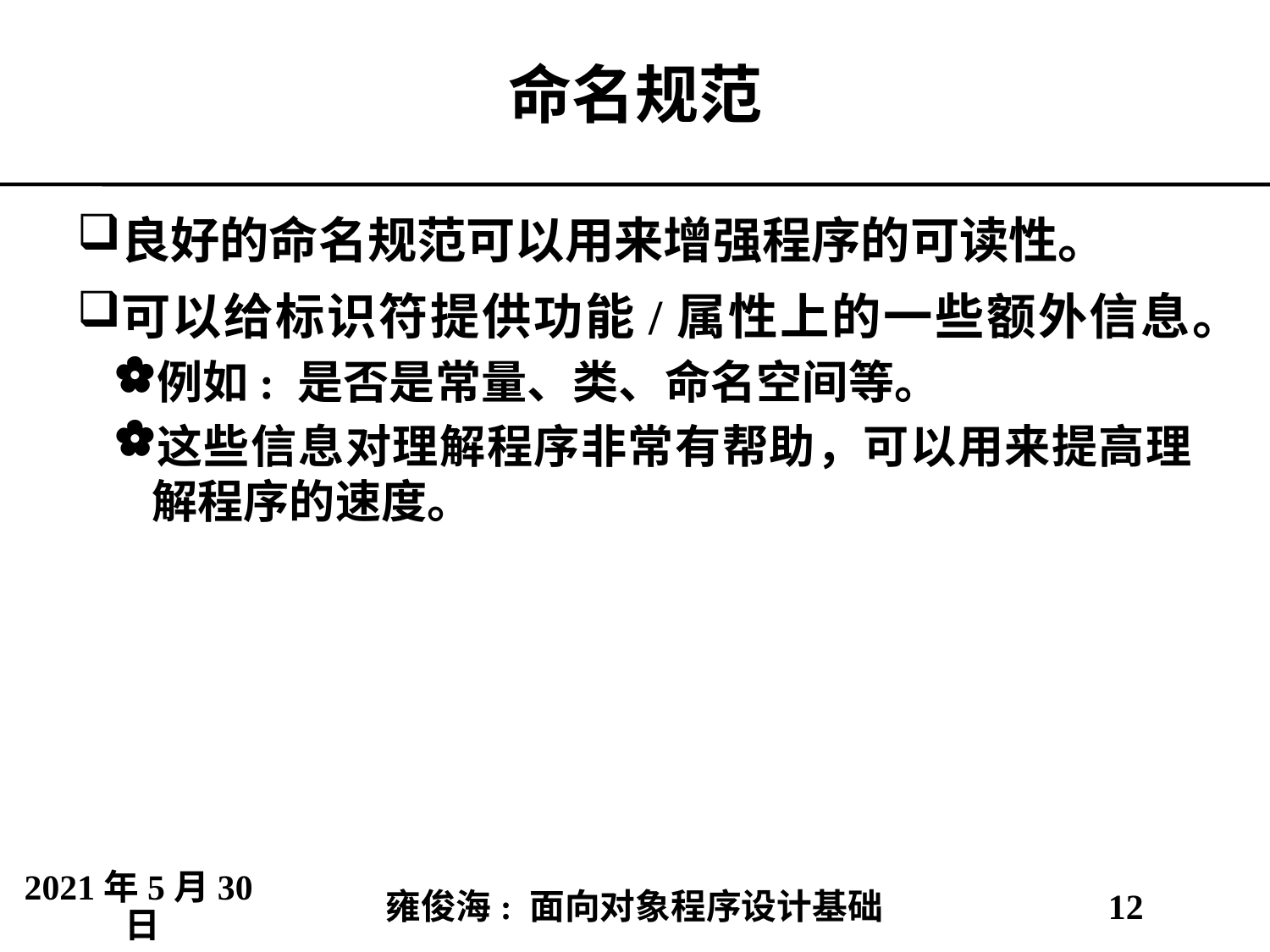

# 命名规范

良好的命名规范可以用来增强程序的可读性。
可以给标识符提供功能/属性上的一些额外信息。
例如: 是否是常量、类、命名空间等。
这些信息对理解程序非常有帮助，可以用来提高理解程序的速度。
2021年5月30日
雍俊海: 面向对象程序设计基础
12